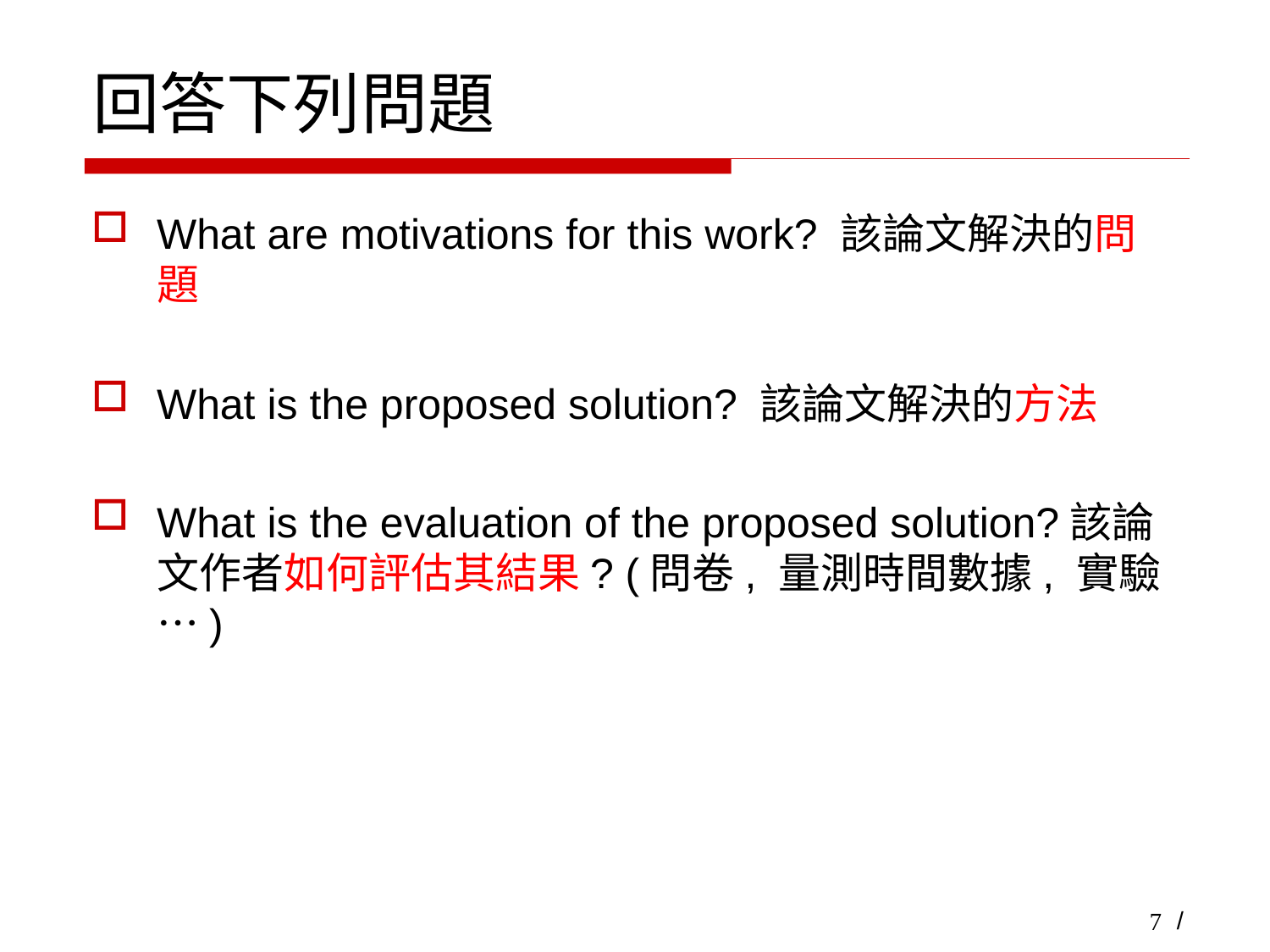

# 回答下列問題
What are motivations for this work? 該論文解決的問題

What is the proposed solution? 該論文解決的方法

What is the evaluation of the proposed solution?該論文作者如何評估其結果? (問卷, 量測時間數據, 實驗…)

7